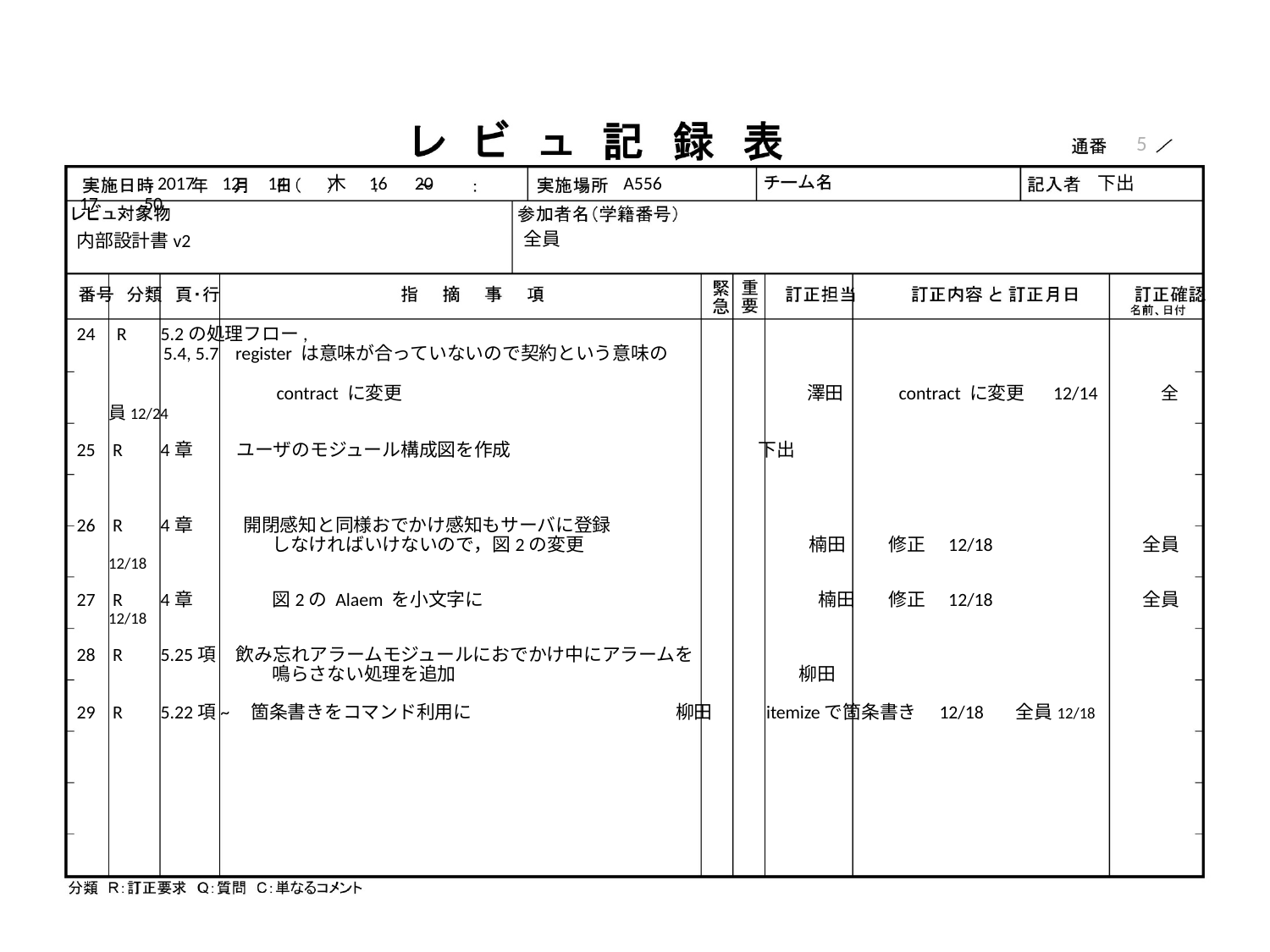

5
　　　　2017　12　14　　木　16　20　　17　　50

下出
A556
全員
内部設計書v2
  R        5.2の処理フロー,
             5.4, 5.7    register は意味が合っていないので契約という意味の
	　
	　　contract に変更　　　　　　　　　　　　　　　　　　　　　　澤田	      contract に変更      12/14              全員12/24
 R         4章           ユーザのモジュール構成図を作成　　　　　　　　　　　　　  下出

 R         4章　        開閉感知と同様おでかけ感知もサーバに登録
	　　しなければいけないので，図2の変更　　　　　　　　　　　　 楠田	　修正　12/18		　全員12/18
 R         4章	　　図2の Alaem を小文字に　　　　　　　　　　　　　　　　　　 楠田	　修正　12/18		　全員12/18
 R         5.25項     飲み忘れアラームモジュールにおでかけ中にアラームを
	　　鳴らさない処理を追加　　　　　　　　　　　　　　　　　　   柳田
 R         5.22項~    箇条書きをコマンド利用に		　　　 柳田	　itemizeで箇条書き　12/18	　全員12/18